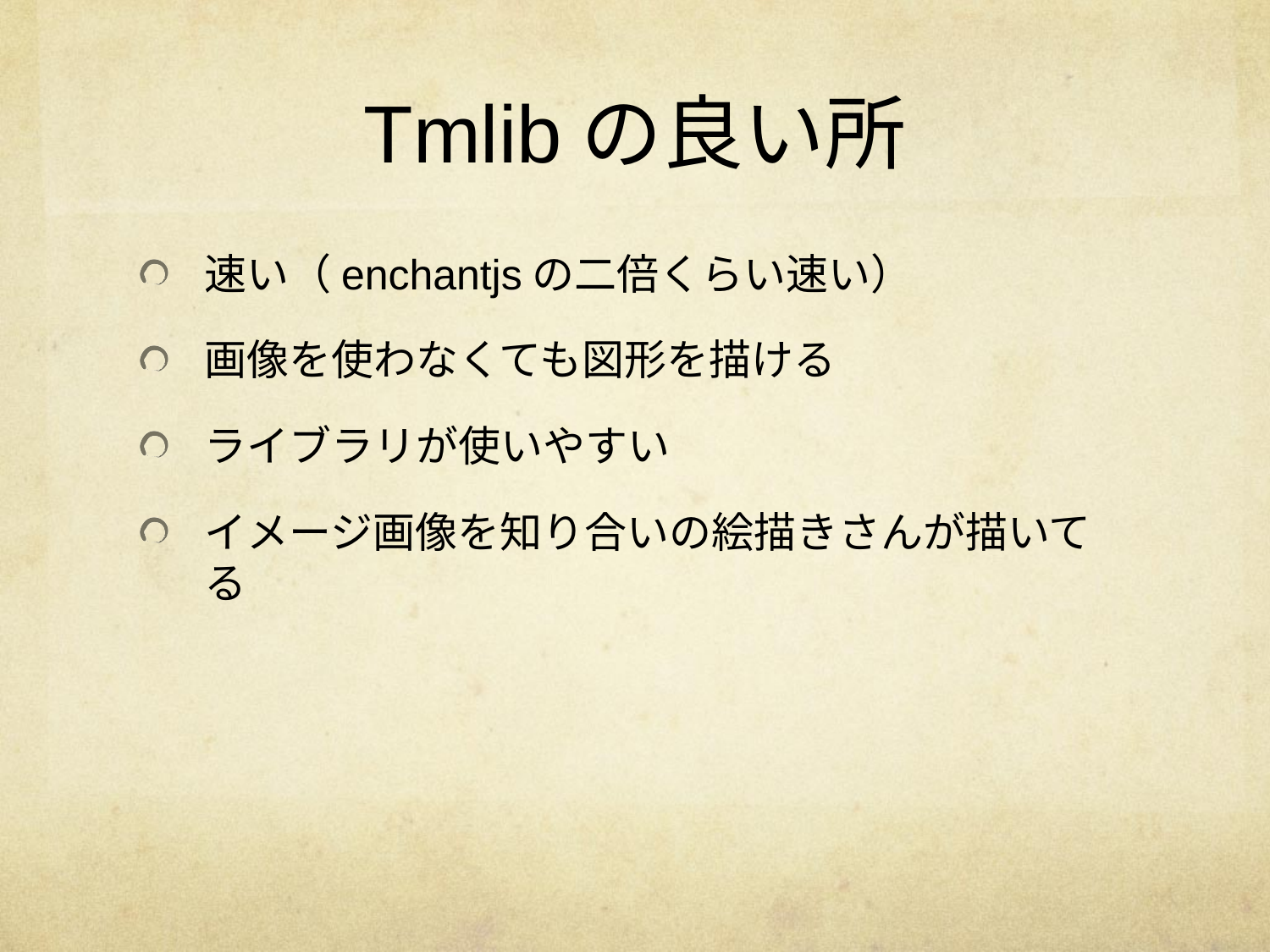

# Tmlibの良い所
速い（enchantjsの二倍くらい速い）
画像を使わなくても図形を描ける
ライブラリが使いやすい
イメージ画像を知り合いの絵描きさんが描いてる